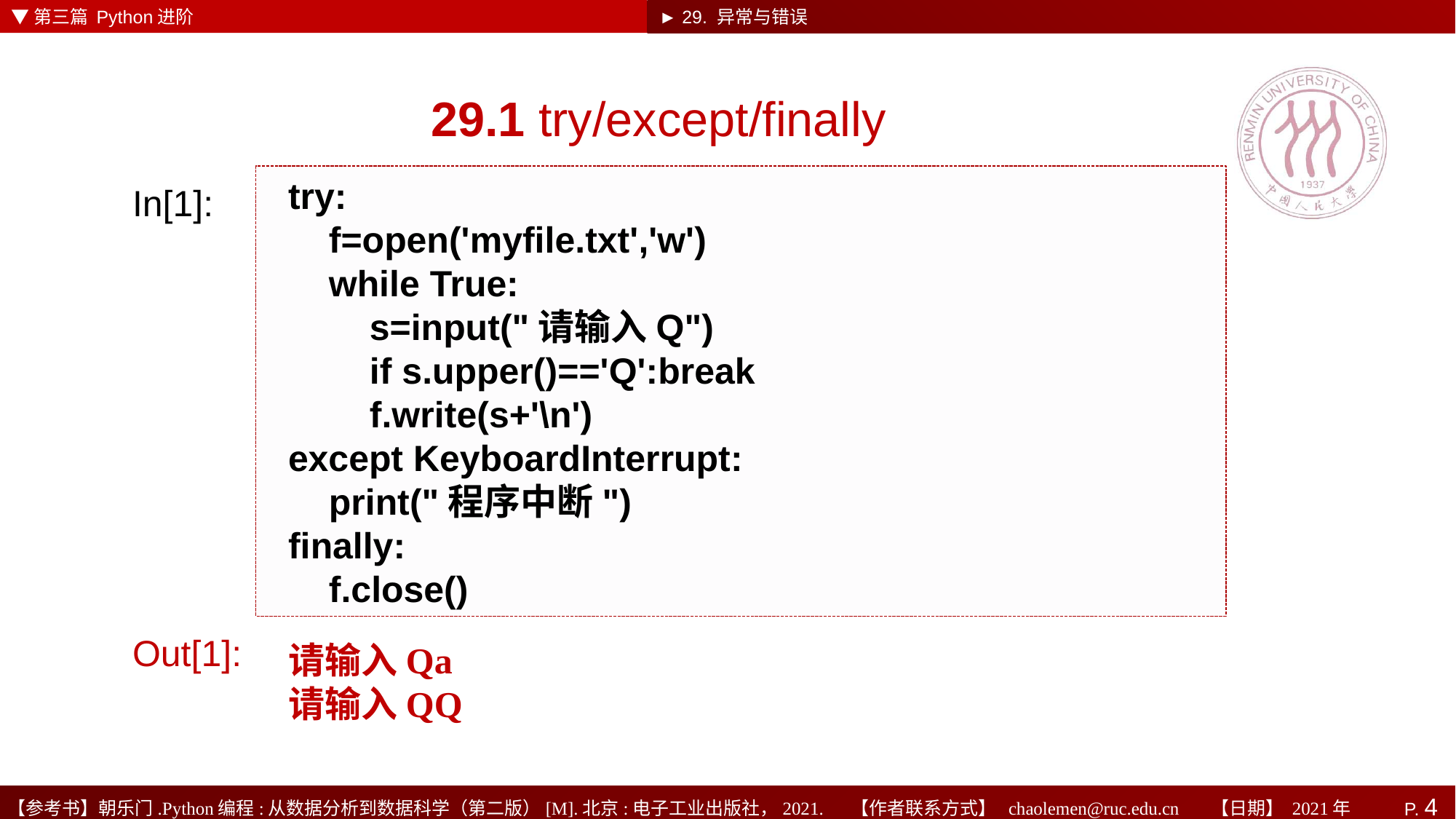

▼第三篇 Python进阶
► 29. 异常与错误
# 29.1 try/except/finally
try:
    f=open('myfile.txt','w')
    while True:
        s=input("请输入Q")
        if s.upper()=='Q':break
        f.write(s+'\n')
except KeyboardInterrupt:
    print("程序中断")
finally:
    f.close()
In[1]:
请输入Qa
请输入QQ
Out[1]: